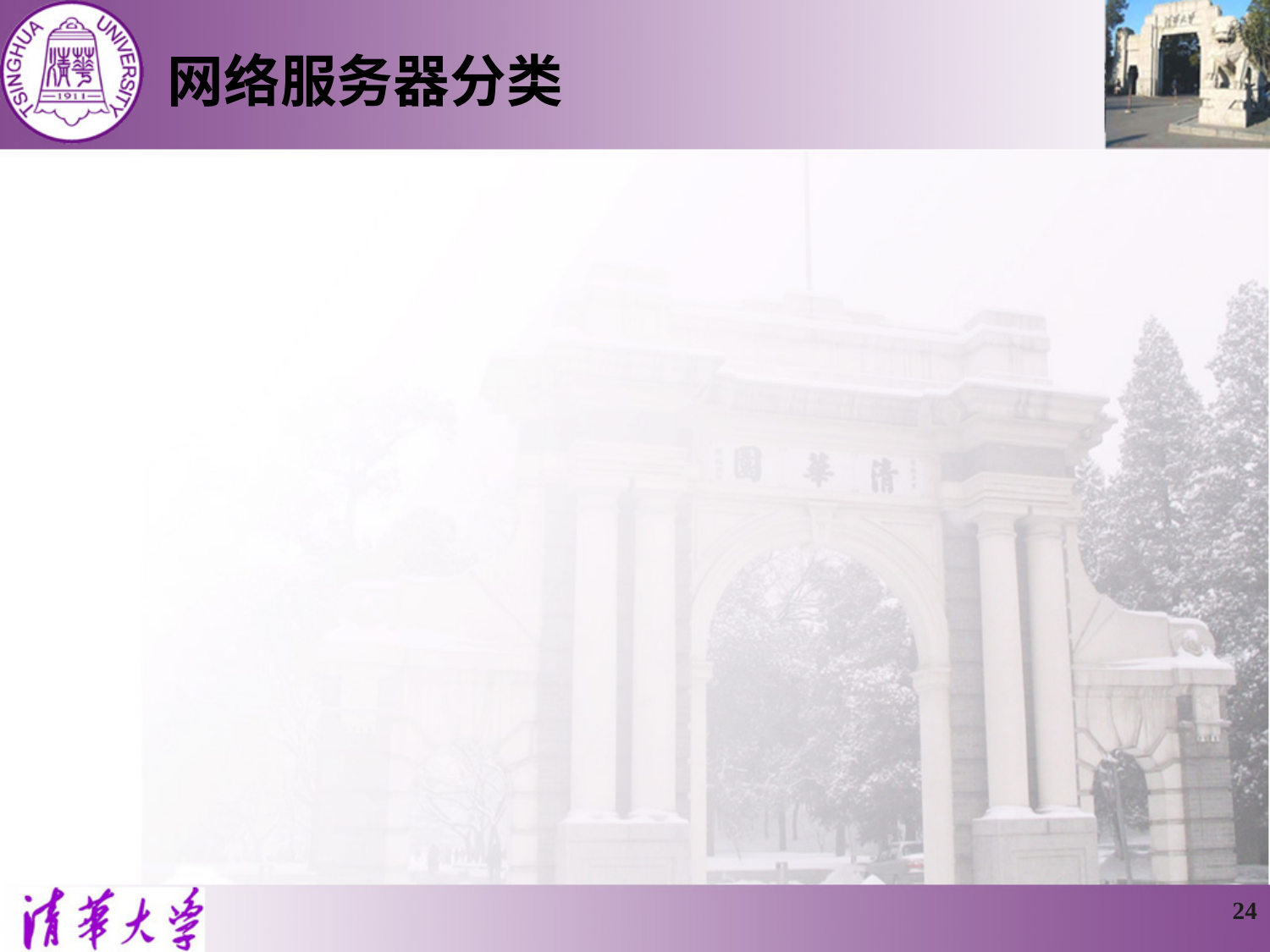

# 网络服务器分类
循环服务器
同一时刻只能处理一个客户端请求
并发服务器
同一时刻可以处理多个客户端请求
UDP和TCP服务器模型
UDP服务器通常采用循环服务器模型
TCP服务器通常采用并发服务器模型
24